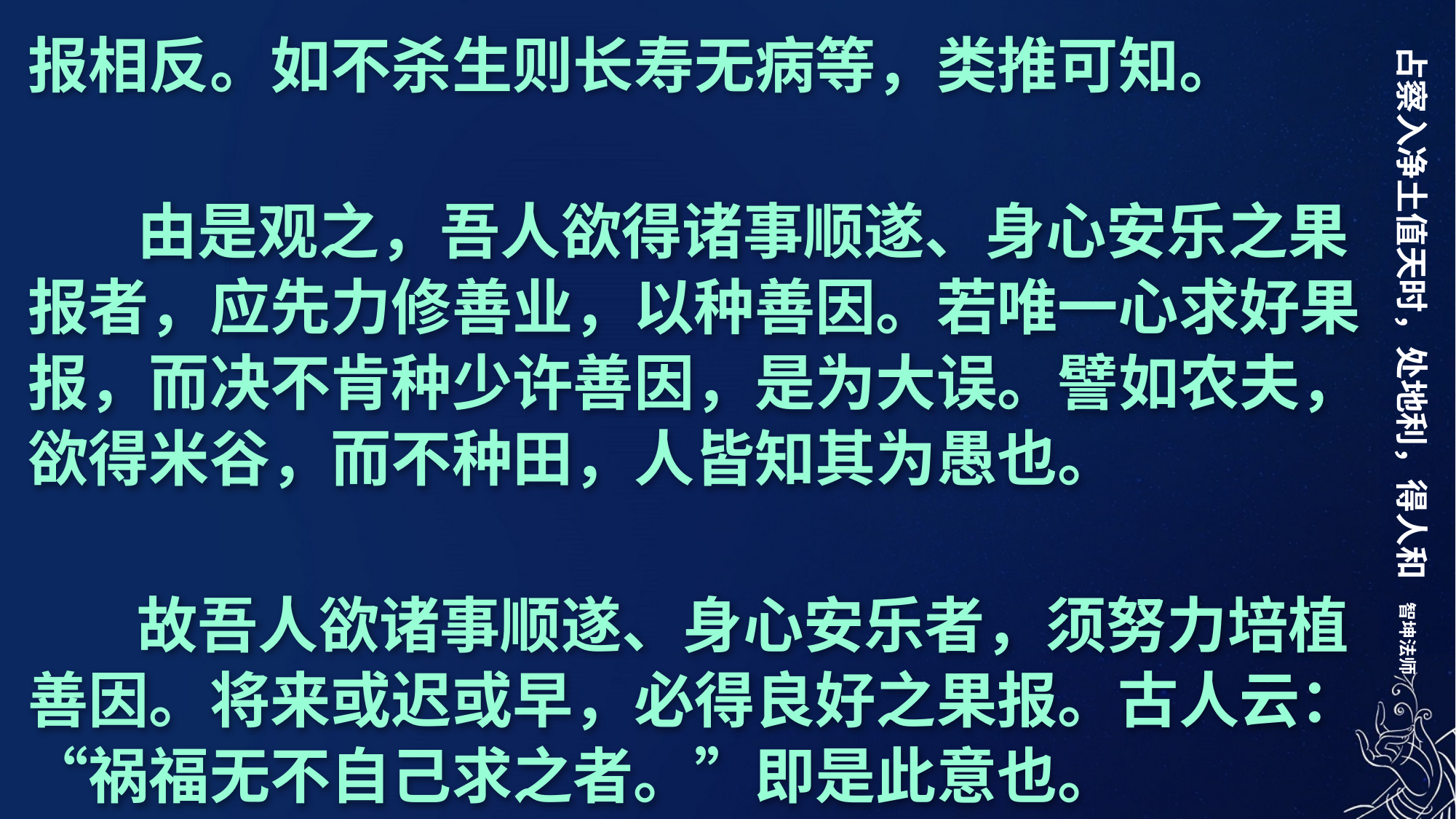

报相反。如不杀生则长寿无病等，类推可知。

	由是观之，吾人欲得诸事顺遂、身心安乐之果报者，应先力修善业，以种善因。若唯一心求好果报，而决不肯种少许善因，是为大误。譬如农夫，欲得米谷，而不种田，人皆知其为愚也。

	故吾人欲诸事顺遂、身心安乐者，须努力培植善因。将来或迟或早，必得良好之果报。古人云：“祸福无不自己求之者。”即是此意也。